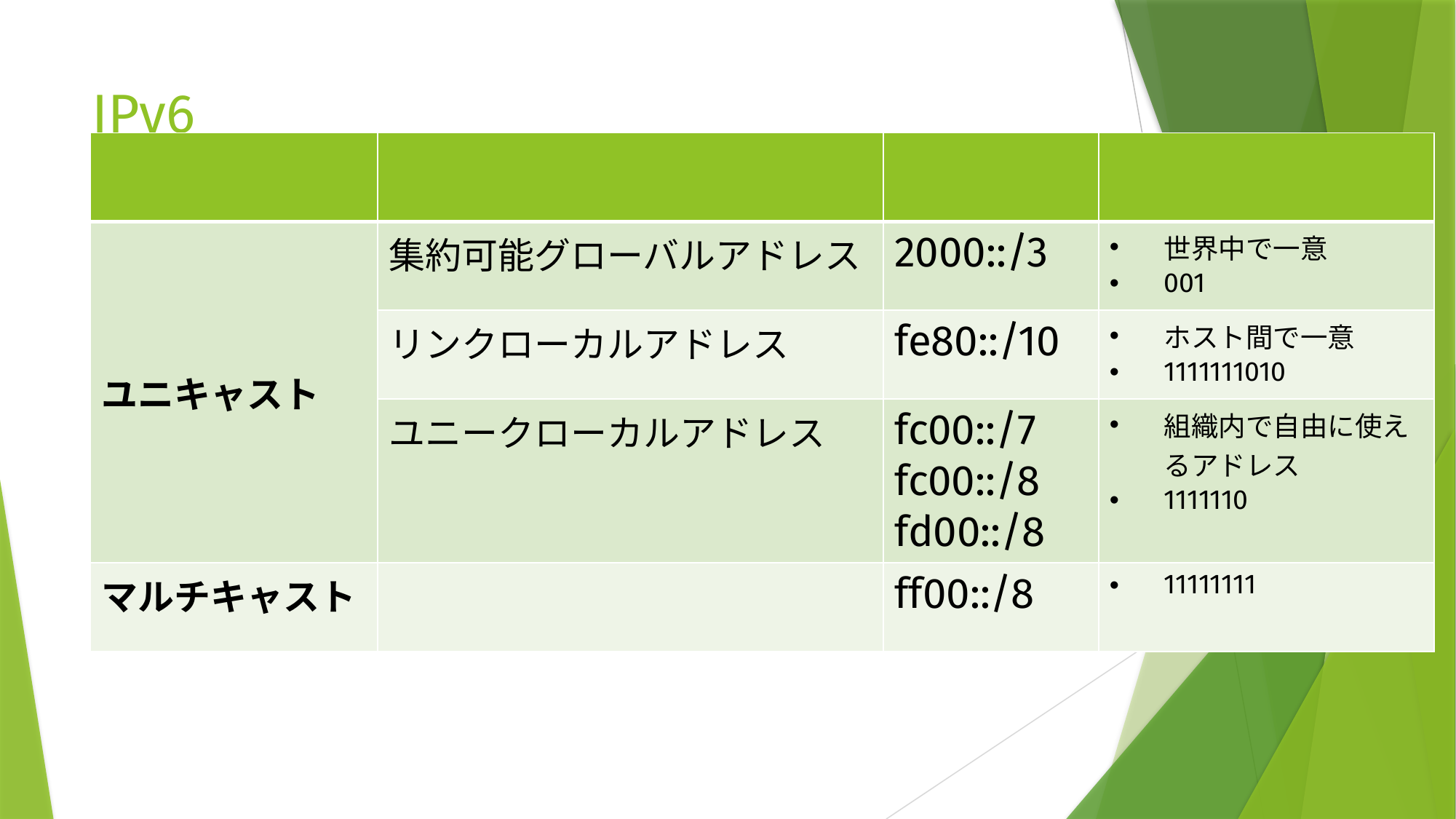

# IPv6
|  |  |  |  |
| --- | --- | --- | --- |
| ユニキャスト | 集約可能グローバルアドレス | 2000::/3 | 世界中で一意 001 |
|  | リンクローカルアドレス | fe80::/10 | ホスト間で一意 1111111010 |
|  | ユニークローカルアドレス | fc00::/7 fc00::/8 fd00::/8 | 組織内で自由に使えるアドレス 1111110 |
| マルチキャスト |  | ff00::/8 | 11111111 |